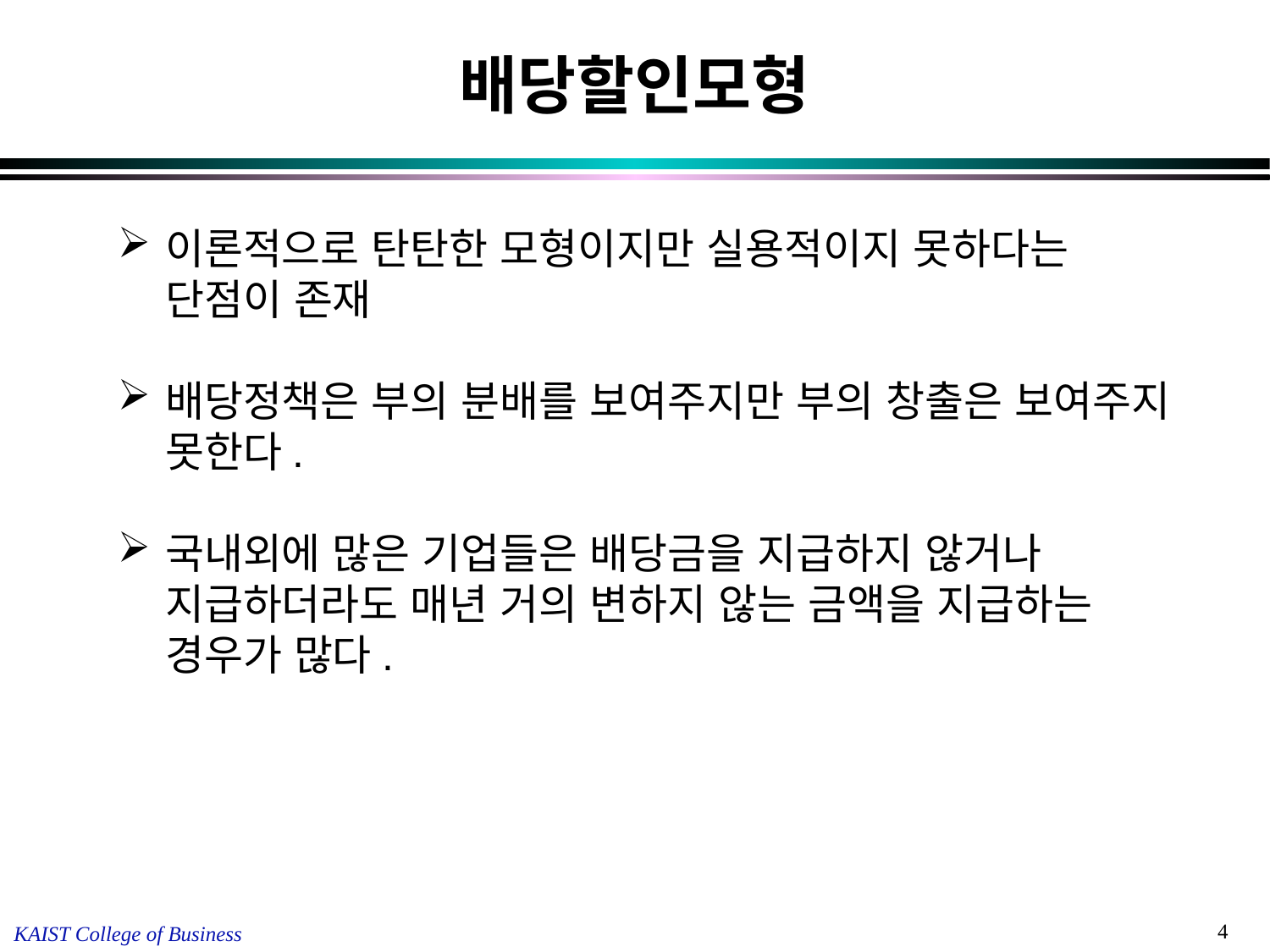

배당할인모형

이론적으로 탄탄한 모형이지만 실용적이지 못하다는 단점이 존재

배당정책은 부의 분배를 보여주지만 부의 창출은 보여주지 못한다.

국내외에 많은 기업들은 배당금을 지급하지 않거나 지급하더라도 매년 거의 변하지 않는 금액을 지급하는 경우가 많다.